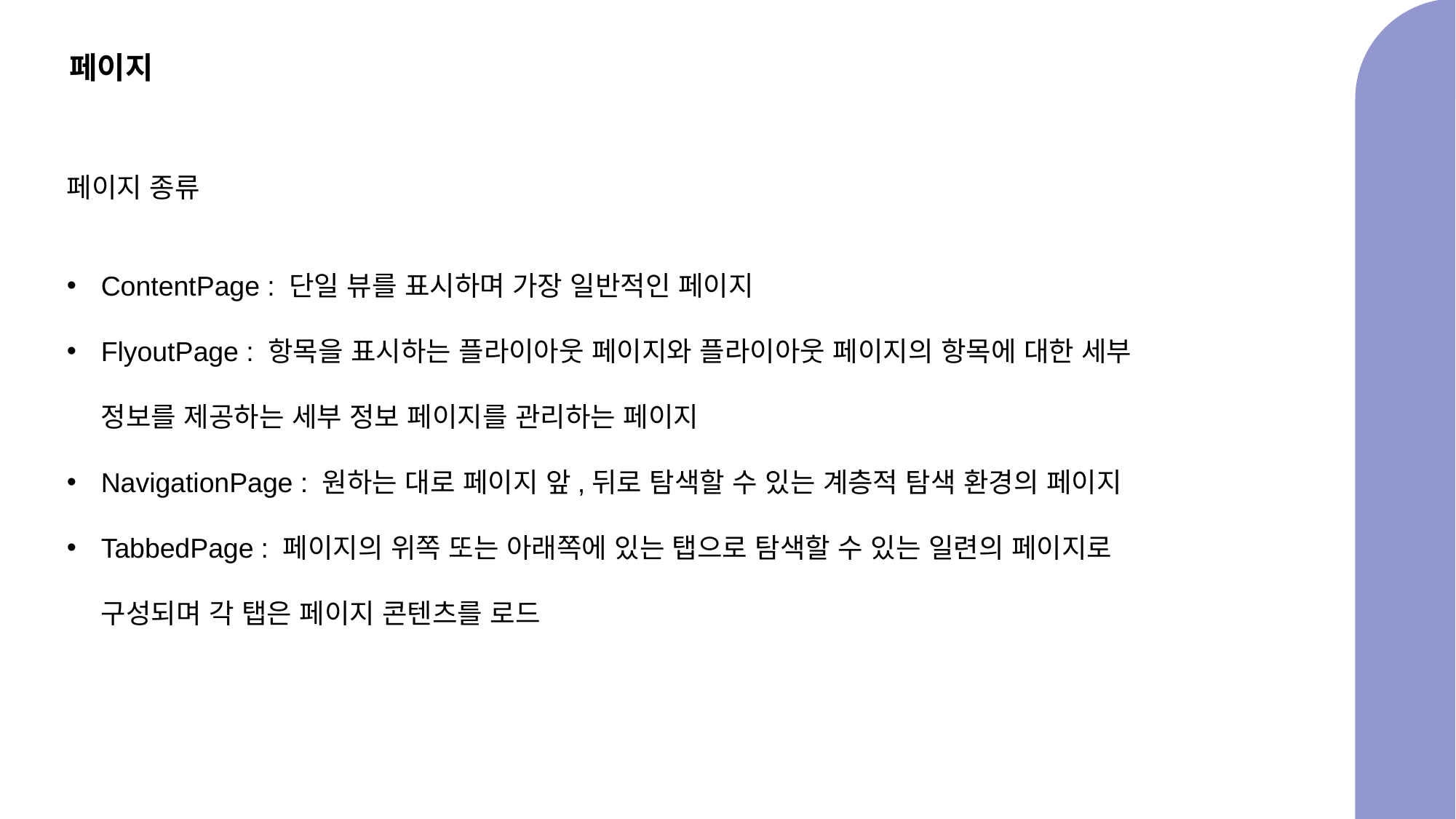

# 페이지
페이지 종류

ContentPage : 단일 뷰를 표시하며 가장 일반적인 페이지
FlyoutPage : 항목을 표시하는 플라이아웃 페이지와 플라이아웃 페이지의 항목에 대한 세부 정보를 제공하는 세부 정보 페이지를 관리하는 페이지
NavigationPage : 원하는 대로 페이지 앞,뒤로 탐색할 수 있는 계층적 탐색 환경의 페이지
TabbedPage : 페이지의 위쪽 또는 아래쪽에 있는 탭으로 탐색할 수 있는 일련의 페이지로 구성되며 각 탭은 페이지 콘텐츠를 로드